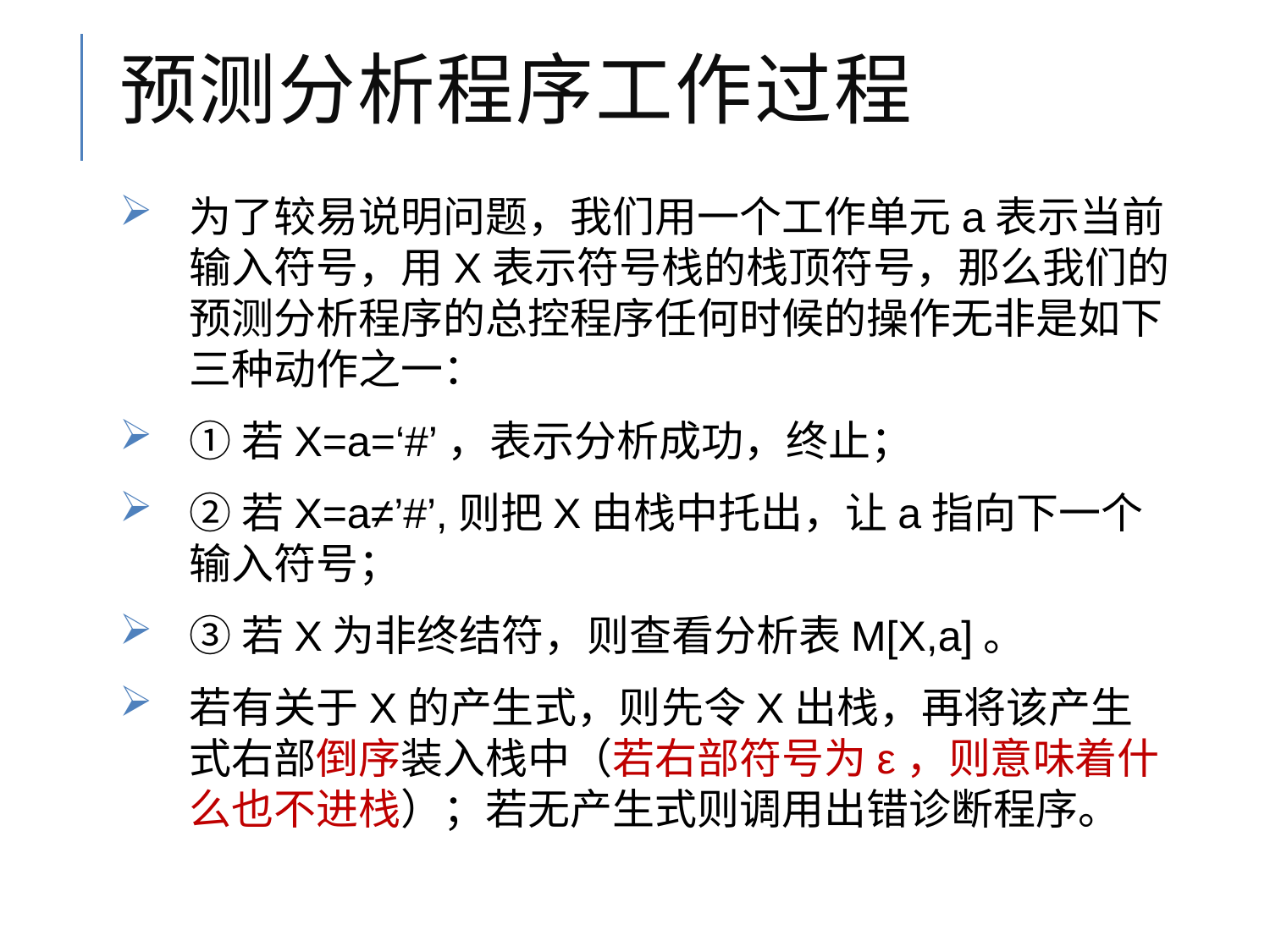

# 预测分析程序工作过程
为了较易说明问题，我们用一个工作单元a表示当前输入符号，用X表示符号栈的栈顶符号，那么我们的预测分析程序的总控程序任何时候的操作无非是如下三种动作之一：
①若X=a=‘#’，表示分析成功，终止；
②若X=a≠’#’,则把X由栈中托出，让a指向下一个输入符号；
③若X为非终结符，则查看分析表M[X,a]。
若有关于X的产生式，则先令X出栈，再将该产生式右部倒序装入栈中（若右部符号为ε，则意味着什么也不进栈）；若无产生式则调用出错诊断程序。
41